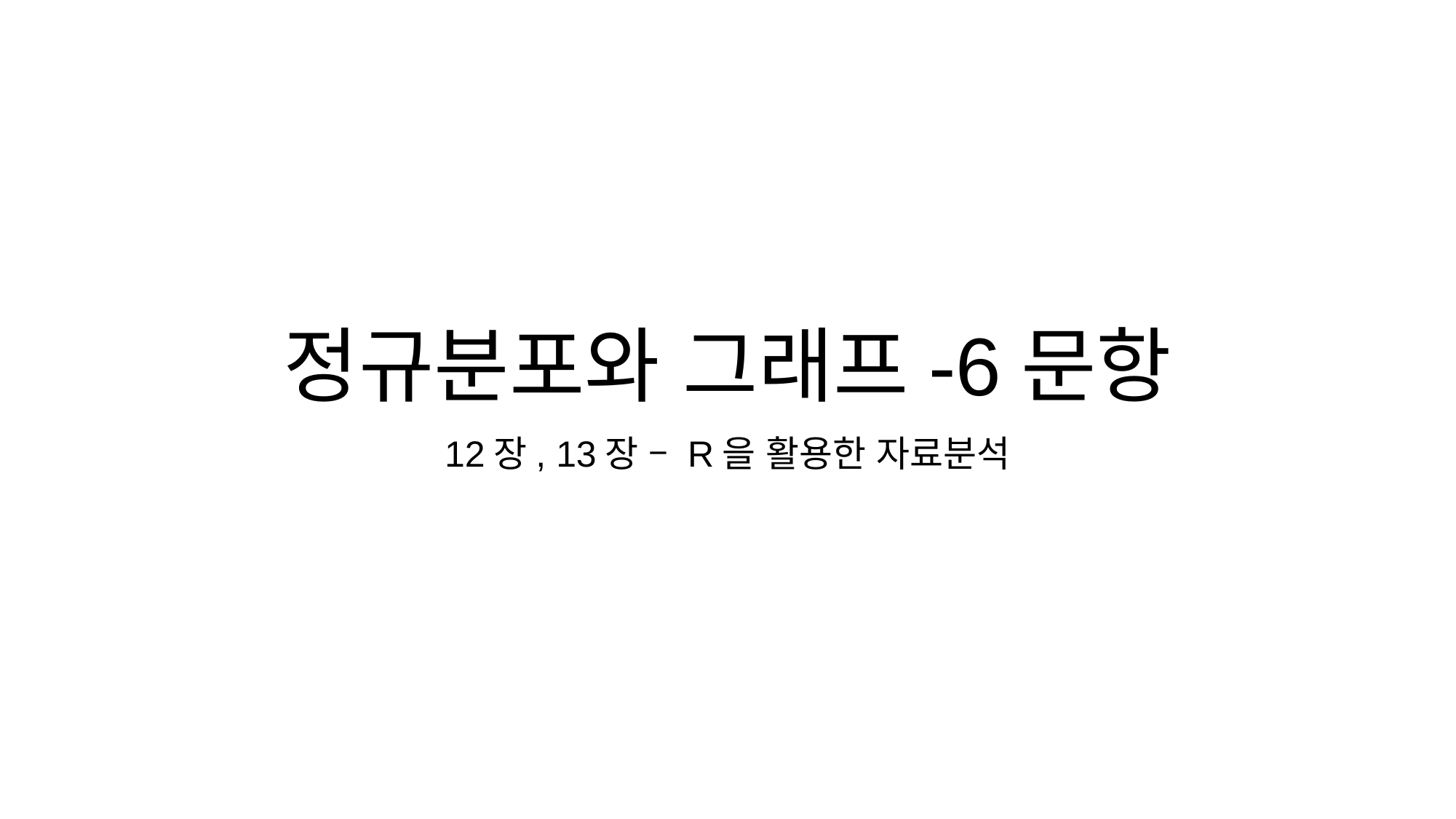

# 정규분포와 그래프-6문항
12장, 13장 – R을 활용한 자료분석